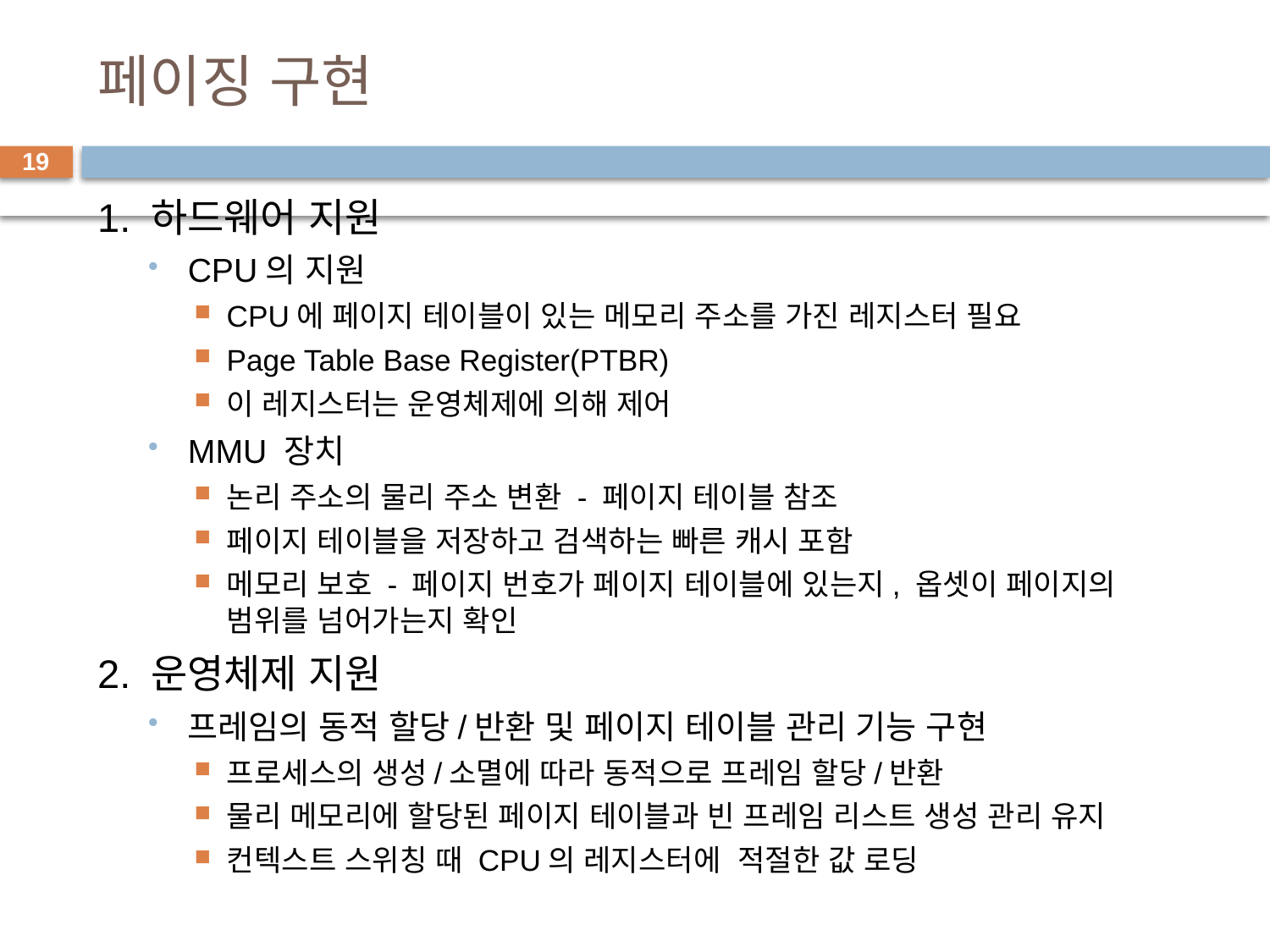

# 페이징 구현
19
1. 하드웨어 지원
CPU의 지원
CPU에 페이지 테이블이 있는 메모리 주소를 가진 레지스터 필요
Page Table Base Register(PTBR)
이 레지스터는 운영체제에 의해 제어
MMU 장치
논리 주소의 물리 주소 변환 - 페이지 테이블 참조
페이지 테이블을 저장하고 검색하는 빠른 캐시 포함
메모리 보호 - 페이지 번호가 페이지 테이블에 있는지, 옵셋이 페이지의 범위를 넘어가는지 확인
2. 운영체제 지원
프레임의 동적 할당/반환 및 페이지 테이블 관리 기능 구현
프로세스의 생성/소멸에 따라 동적으로 프레임 할당/반환
물리 메모리에 할당된 페이지 테이블과 빈 프레임 리스트 생성 관리 유지
컨텍스트 스위칭 때 CPU의 레지스터에  적절한 값 로딩